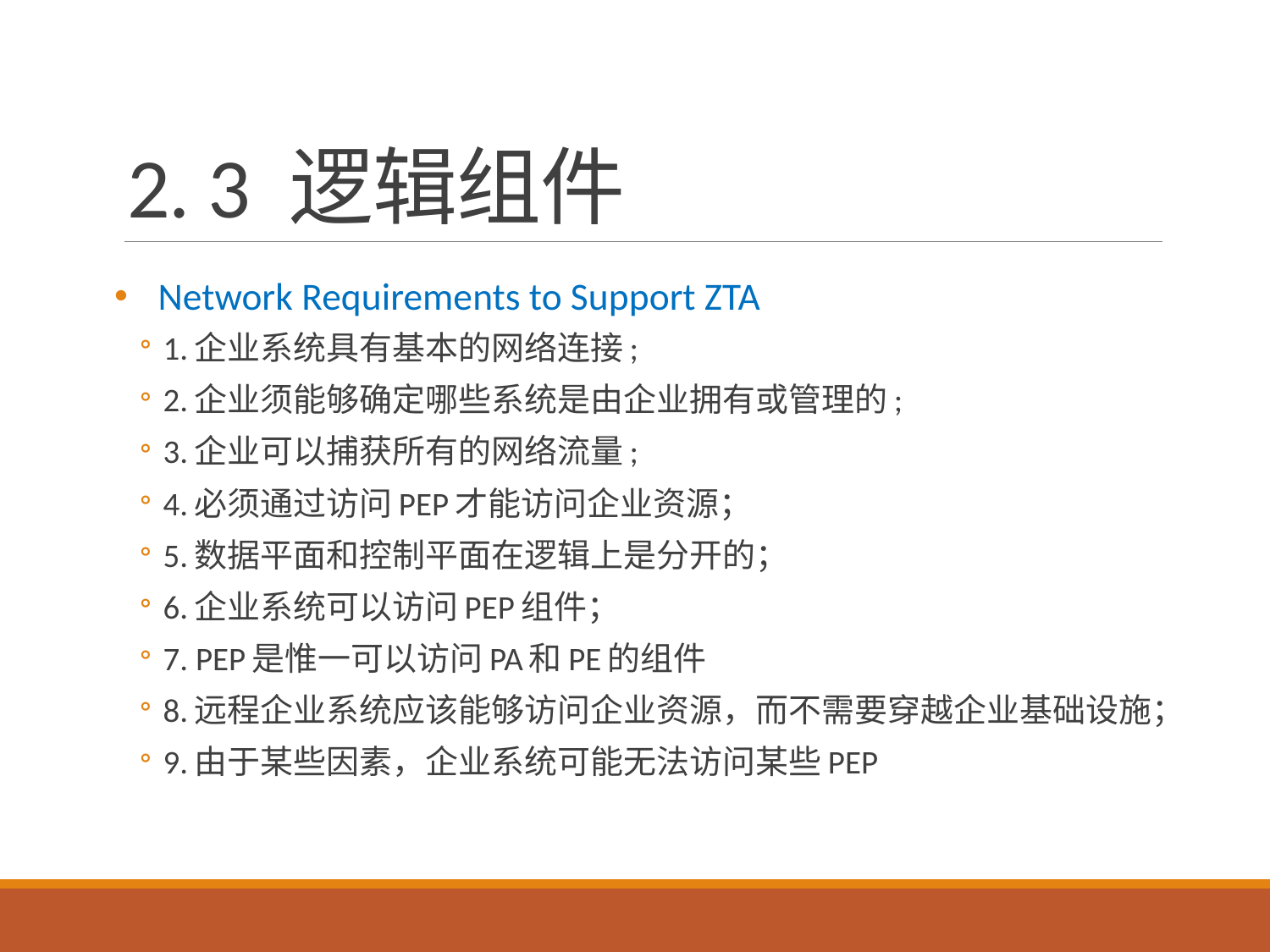

# 2. 3 逻辑组件
Network Requirements to Support ZTA
1.企业系统具有基本的网络连接;
2.企业须能够确定哪些系统是由企业拥有或管理的;
3.企业可以捕获所有的网络流量;
4.必须通过访问PEP才能访问企业资源；
5.数据平面和控制平面在逻辑上是分开的；
6.企业系统可以访问PEP组件；
7. PEP是惟一可以访问PA和PE的组件
8.远程企业系统应该能够访问企业资源，而不需要穿越企业基础设施；
9.由于某些因素，企业系统可能无法访问某些PEP
67